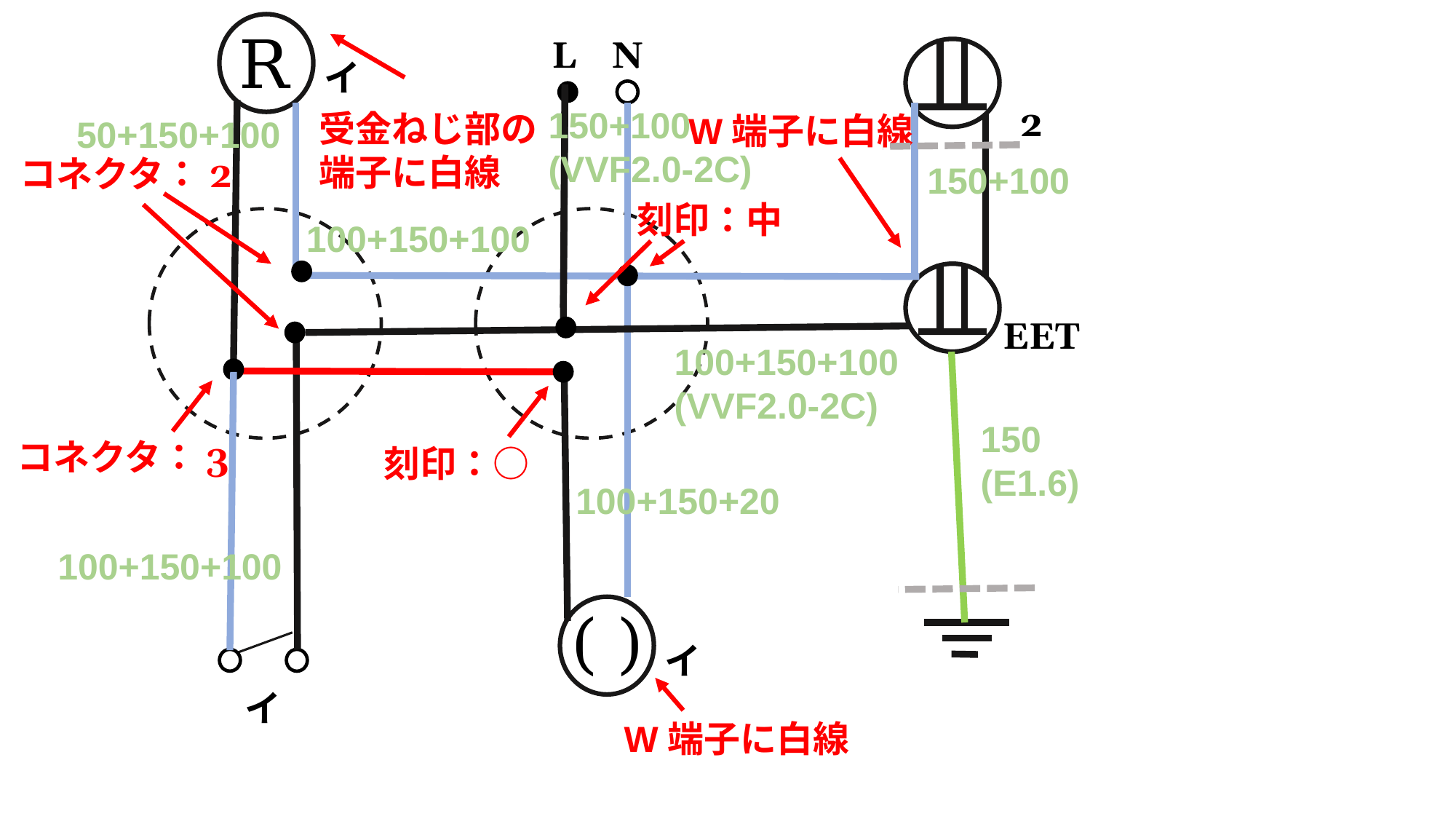

R
L
N

イ

2
150+100
(VVF2.0-2C)
受金ねじ部の
端子に白線
W端子に白線
50+150+100
コネクタ：2
150+100
刻印：中

100+150+100

EET

100+150+100
(VVF2.0-2C)

150
(E1.6)
コネクタ：3
刻印：○
100+150+20
100+150+100
( )

イ

イ
W端子に白線